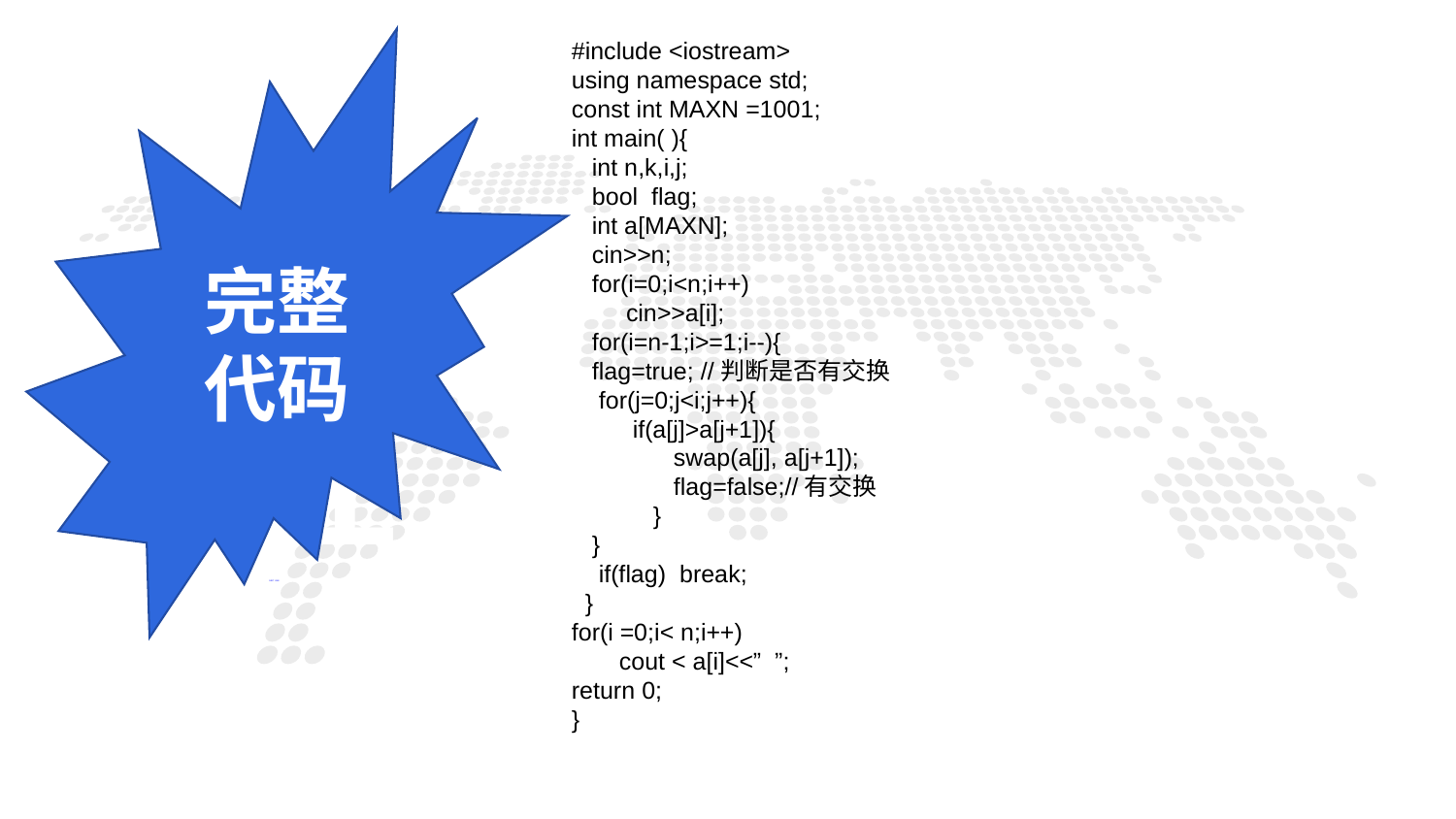

完整代码
#include <iostream>
using namespace std;
const int MAXN =1001;
int main( ){
   int n,k,i,j;
   bool  flag;
   int a[MAXN];
   cin>>n;
   for(i=0;i<n;i++)
        cin>>a[i];
   for(i=n-1;i>=1;i--){
   flag=true; //判断是否有交换
    for(j=0;j<i;j++){
         if(a[j]>a[j+1]){
               swap(a[j], a[j+1]);
               flag=false;//有交换
            }
   }
    if(flag)  break;
  }
for(i =0;i< n;i++)
       cout < a[i]<<”  ”;
return 0;
}

1
PART  ONE